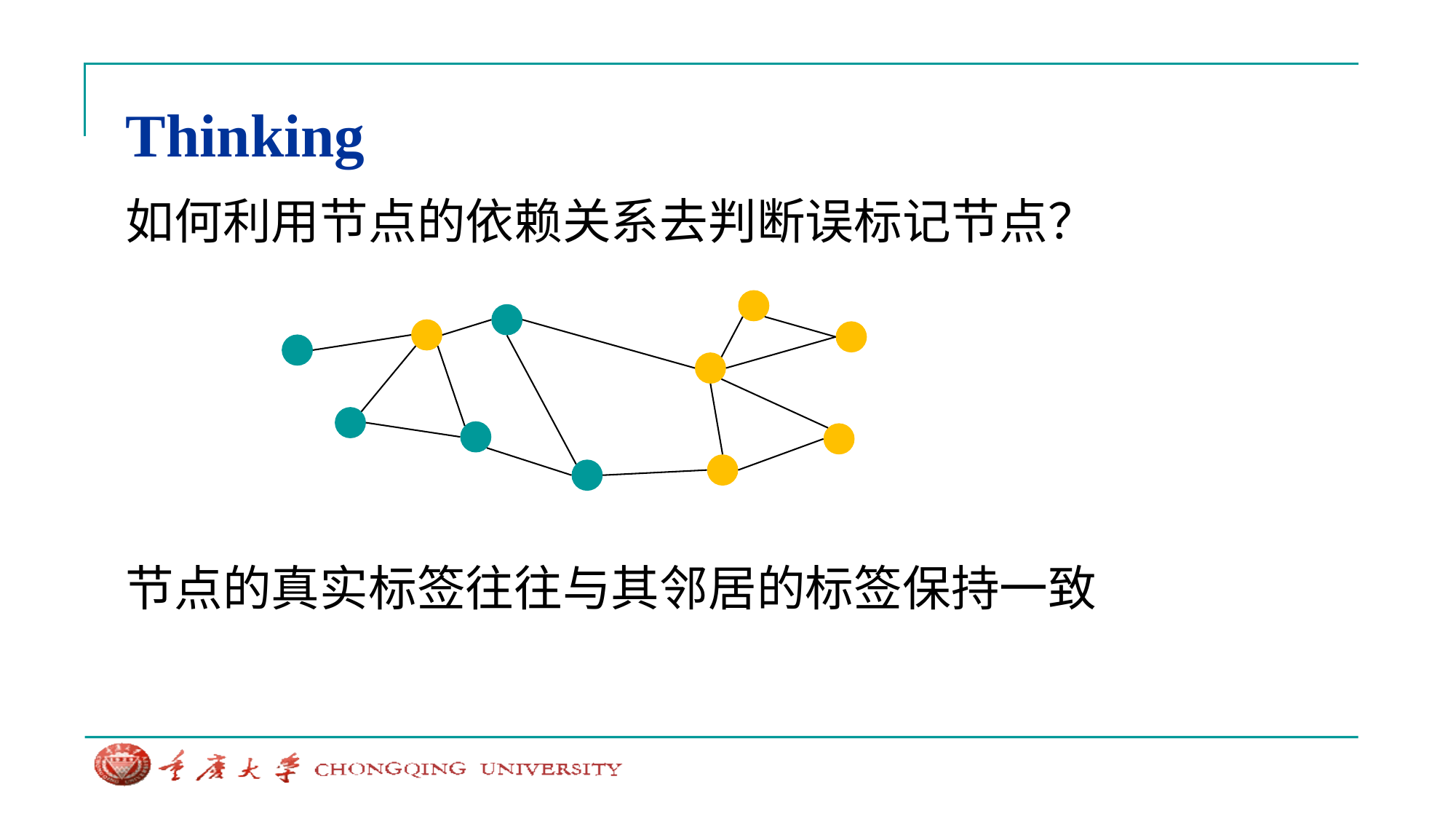

# Thinking
如何利用节点的依赖关系去判断误标记节点？

节点的真实标签往往与其邻居的标签保持一致
11